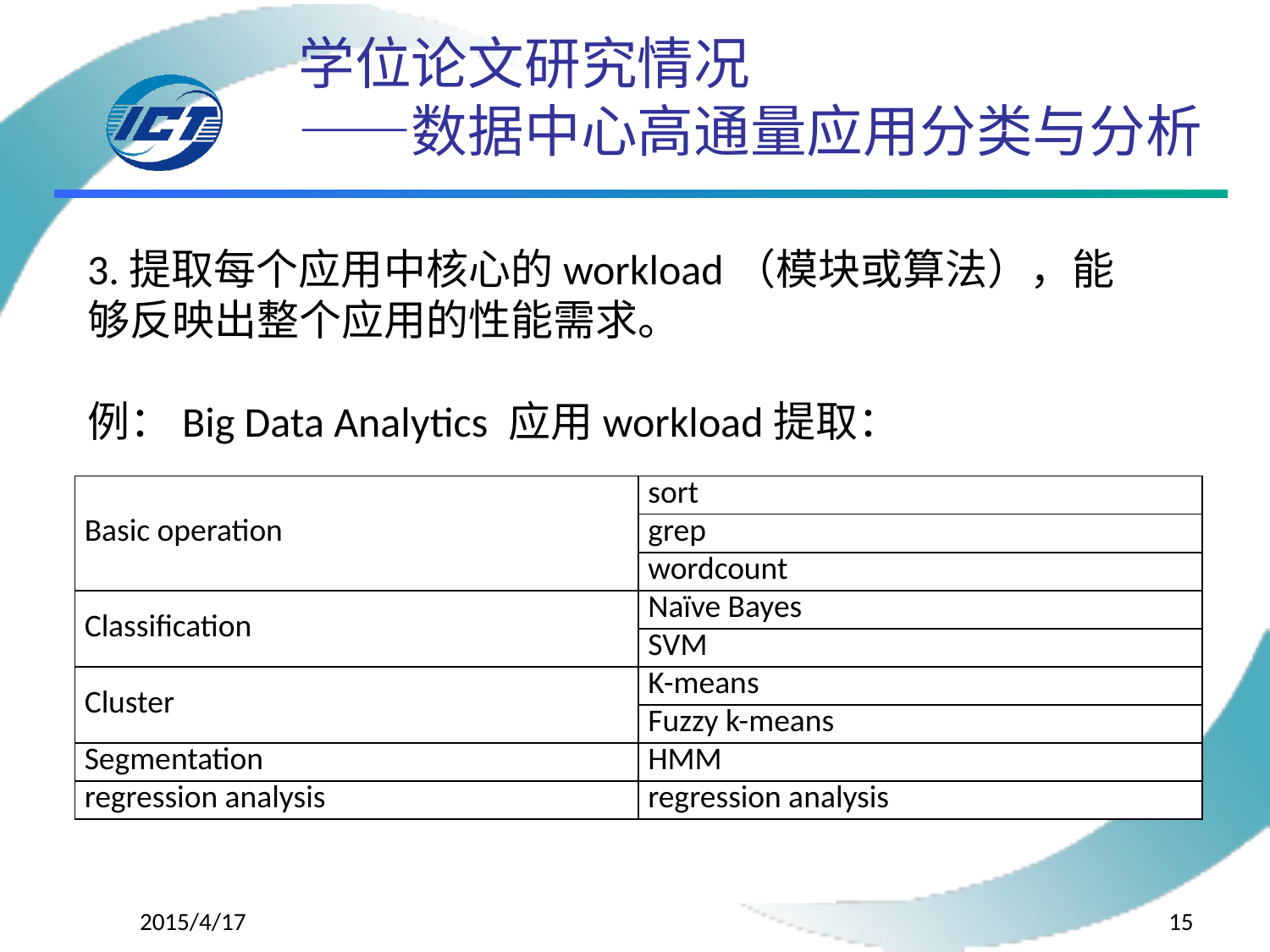

# 学位论文研究情况 ——数据中心高通量应用分类与分析
3.提取每个应用中核心的workload（模块或算法），能够反映出整个应用的性能需求。

例：Big Data Analytics 应用workload提取：
| Basic operation | sort |
| --- | --- |
|  | grep |
|  | wordcount |
| Classification | Naïve Bayes |
|  | SVM |
| Cluster | K-means |
|  | Fuzzy k-means |
| Segmentation | HMM |
| regression analysis | regression analysis |
2015/4/17
15